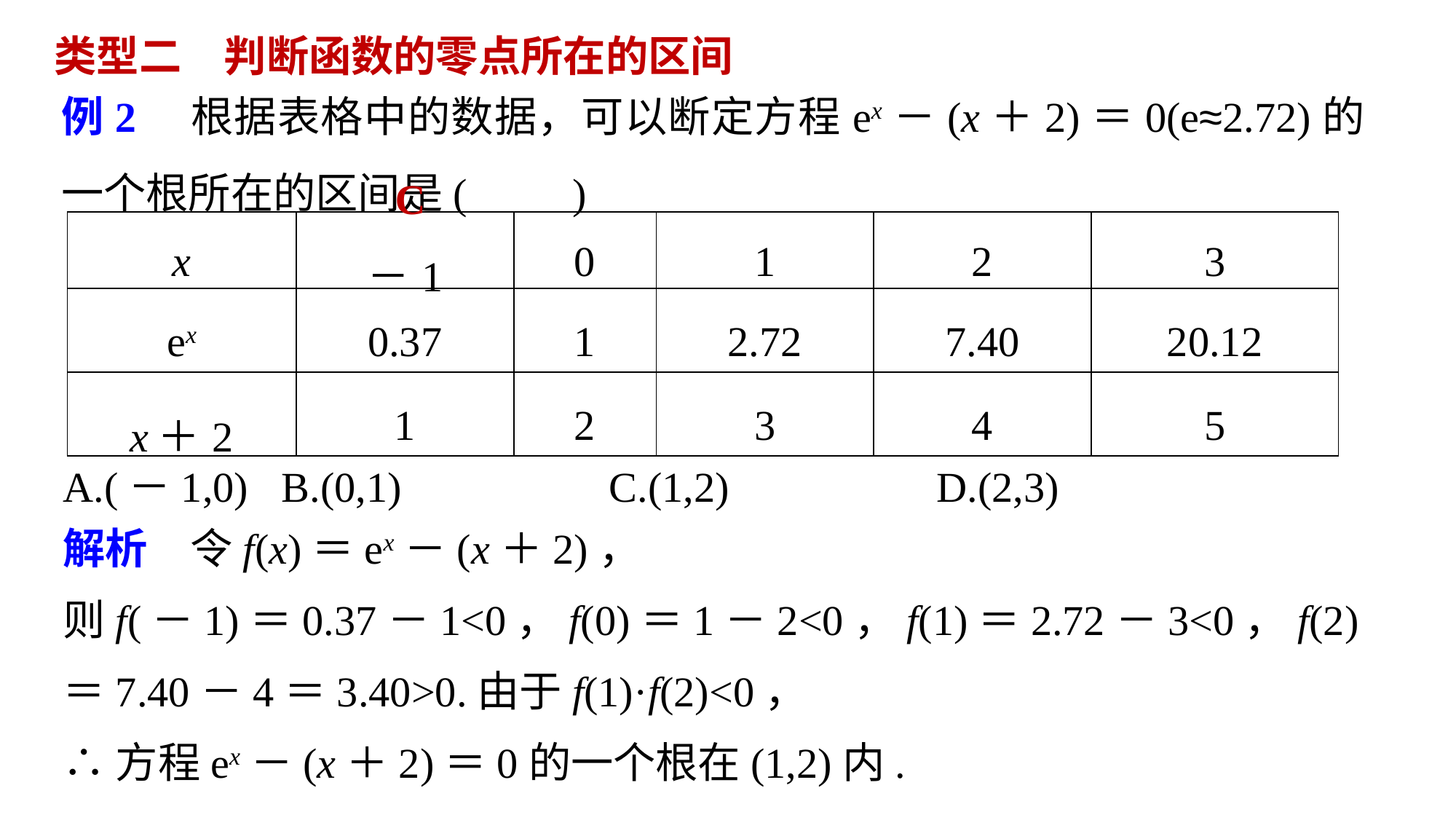

类型二　判断函数的零点所在的区间
例2　根据表格中的数据，可以断定方程ex－(x＋2)＝0(e≈2.72)的一个根所在的区间是(　　)
C
| x | －1 | 0 | 1 | 2 | 3 |
| --- | --- | --- | --- | --- | --- |
| ex | 0.37 | 1 | 2.72 | 7.40 | 20.12 |
| x＋2 | 1 | 2 | 3 | 4 | 5 |
A.(－1,0)  	B.(0,1)  		C.(1,2)  		D.(2,3)
解析　令f(x)＝ex－(x＋2)，
则f(－1)＝0.37－1<0，f(0)＝1－2<0，f(1)＝2.72－3<0，f(2)＝7.40－4＝3.40>0.由于f(1)·f(2)<0，
∴方程ex－(x＋2)＝0的一个根在(1,2)内.